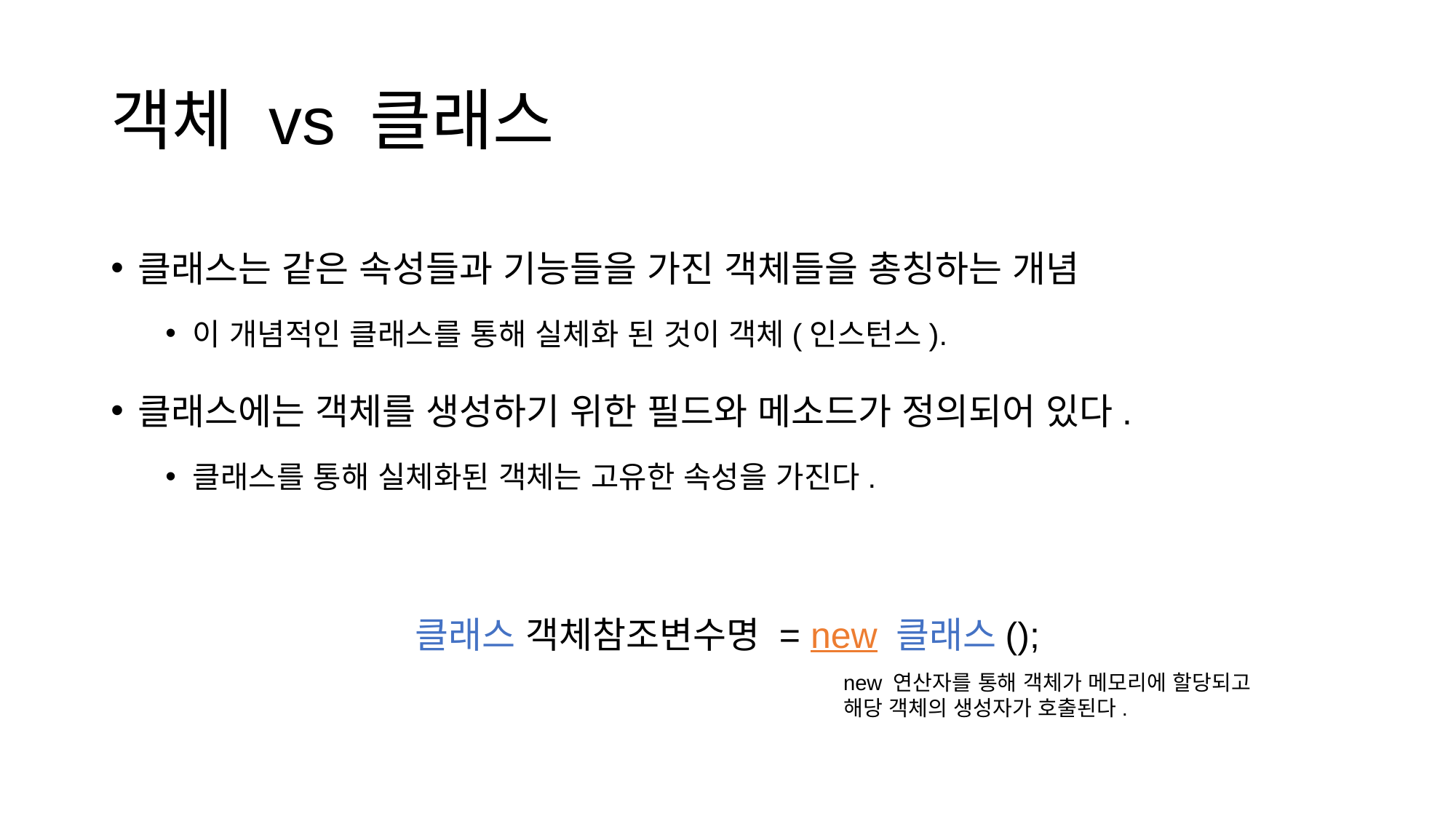

# 객체 vs 클래스
클래스는 같은 속성들과 기능들을 가진 객체들을 총칭하는 개념
이 개념적인 클래스를 통해 실체화 된 것이 객체(인스턴스).
클래스에는 객체를 생성하기 위한 필드와 메소드가 정의되어 있다.
클래스를 통해 실체화된 객체는 고유한 속성을 가진다.

클래스 객체참조변수명 = new 클래스();

new 연산자를 통해 객체가 메모리에 할당되고
해당 객체의 생성자가 호출된다.